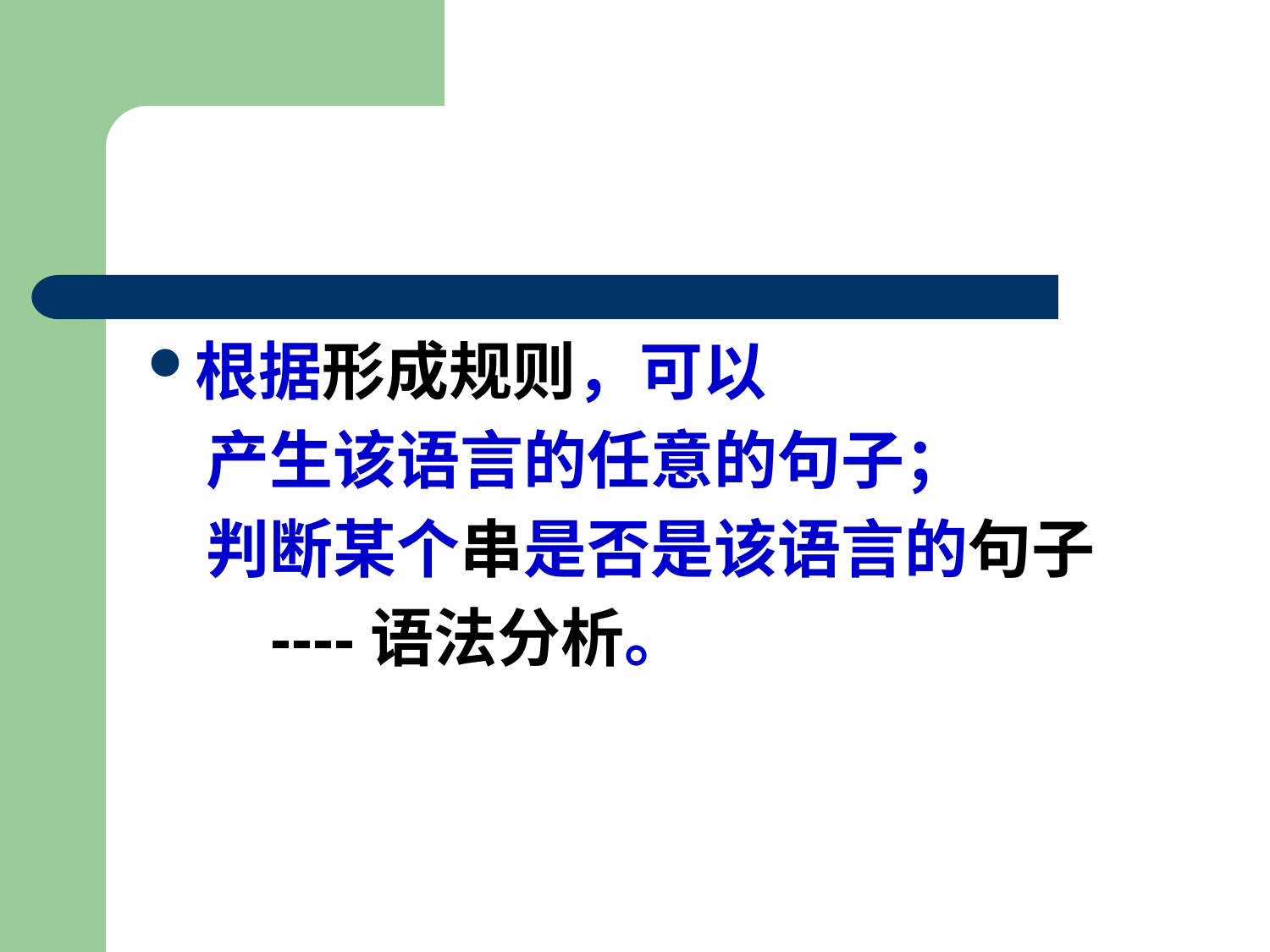

#
根据形成规则，可以
   产生该语言的任意的句子；
   判断某个串是否是该语言的句子
       ----语法分析。